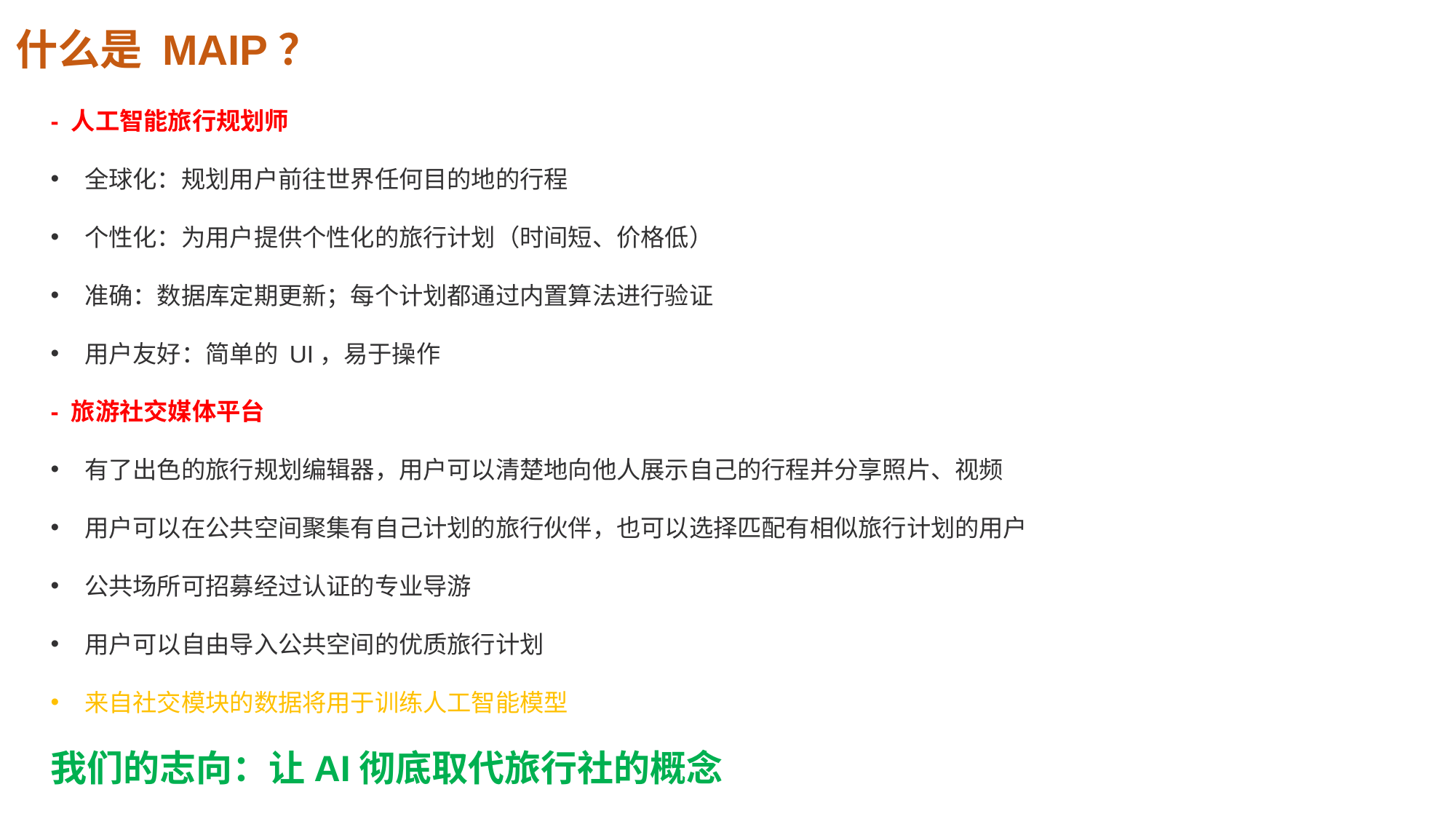

什么是 MAIP？
- 人工智能旅行规划师

全球化：规划用户前往世界任何目的地的行程

个性化：为用户提供个性化的旅行计划（时间短、价格低）

准确：数据库定期更新；每个计划都通过内置算法进行验证

用户友好：简单的 UI，易于操作

- 旅游社交媒体平台

有了出色的旅行规划编辑器，用户可以清楚地向他人展示自己的行程并分享照片、视频

用户可以在公共空间聚集有自己计划的旅行伙伴，也可以选择匹配有相似旅行计划的用户

公共场所可招募经过认证的专业导游

用户可以自由导入公共空间的优质旅行计划

来自社交模块的数据将用于训练人工智能模型

我们的志向：让AI彻底取代旅行社的概念